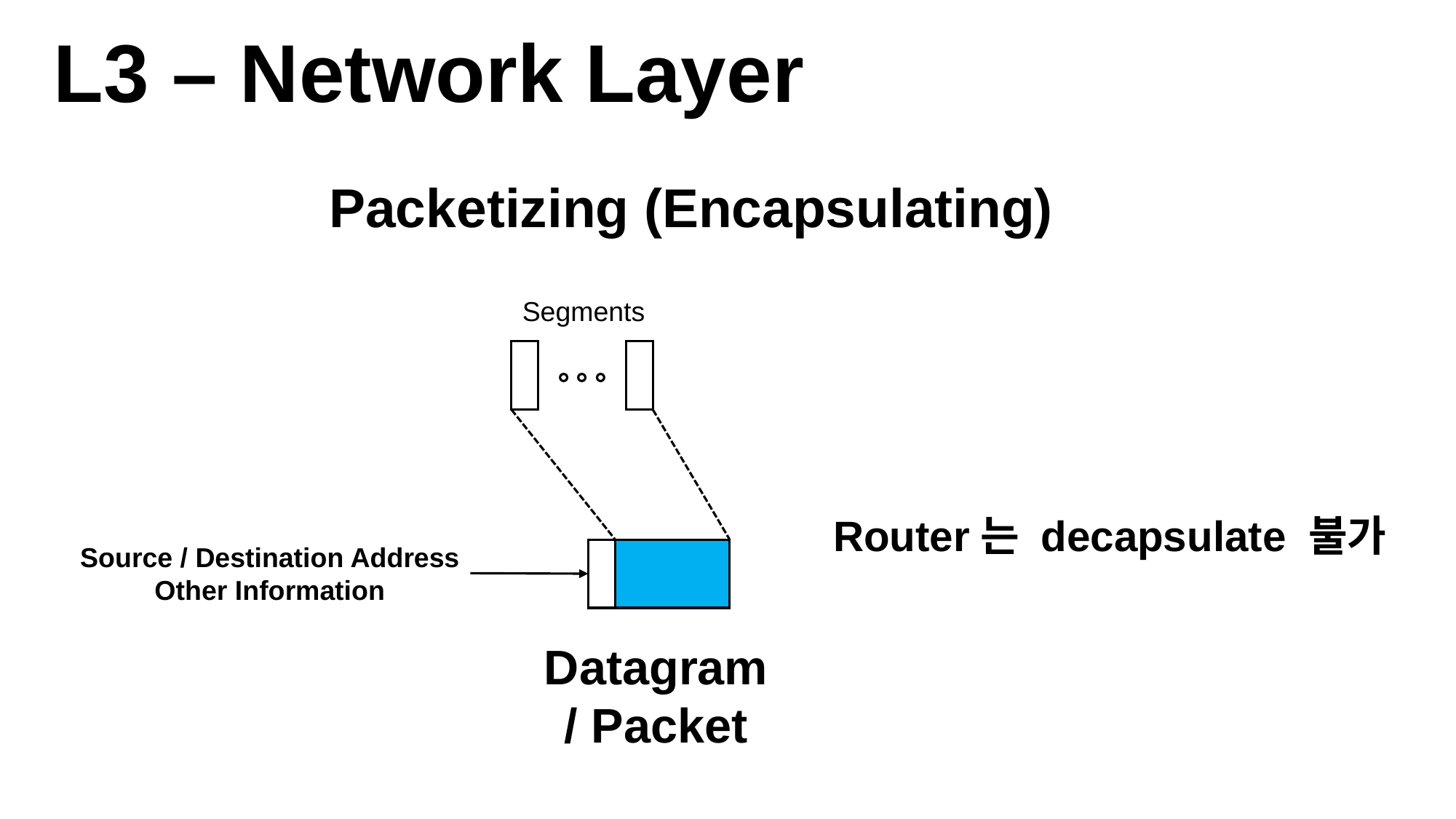

L3 – Network Layer
Packetizing (Encapsulating)
Segments

Router는 decapsulate 불가
Source / Destination Address
Other Information

Datagram
/ Packet